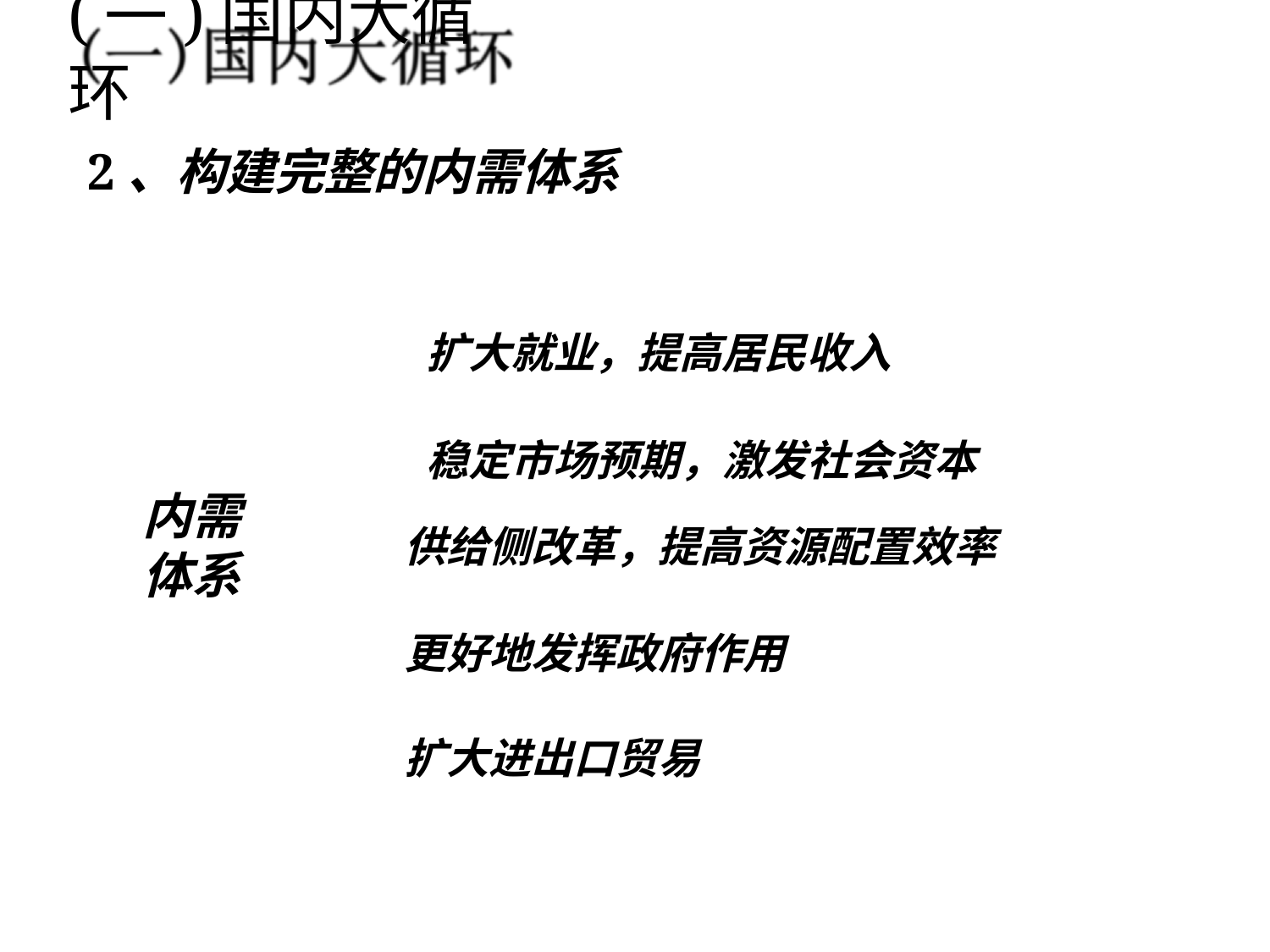

# (一)国内大循环
2、构建完整的内需体系

扩大就业，提高居民收入

稳定市场预期，激发社会资本
内需 体系
供给侧改革，提高资源配置效率
更好地发挥政府作用

扩大进出口贸易